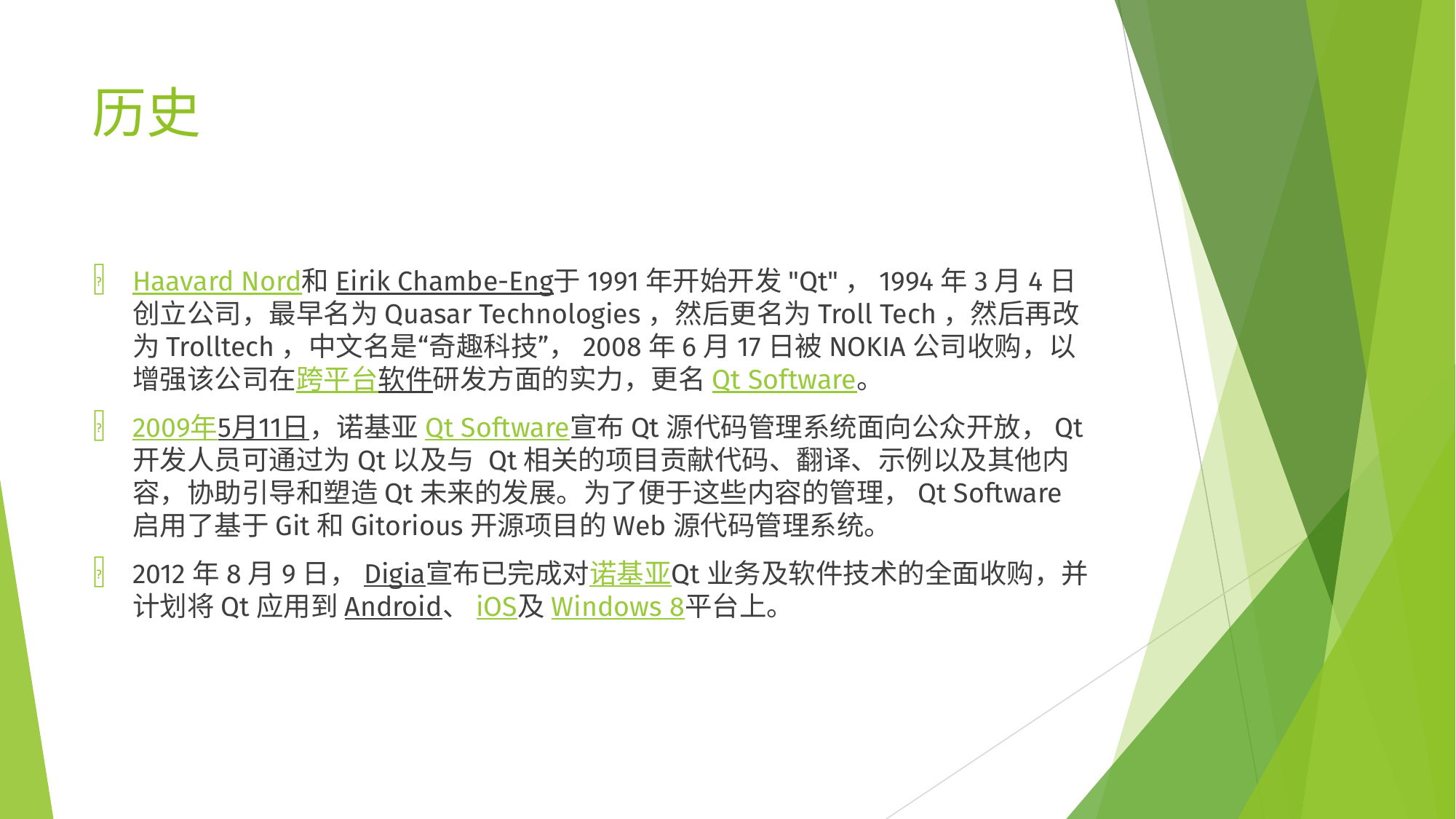

# 历史
Haavard Nord和Eirik Chambe-Eng于1991年开始开发"Qt"，1994年3月4日创立公司，最早名为Quasar Technologies，然后更名为Troll Tech，然后再改为Trolltech，中文名是“奇趣科技”，2008年6月17日被NOKIA公司收购，以增强该公司在跨平台软件研发方面的实力，更名Qt Software。
2009年5月11日，诺基亚Qt Software宣布Qt源代码管理系统面向公众开放，Qt开发人员可通过为Qt以及与 Qt相关的项目贡献代码、翻译、示例以及其他内容，协助引导和塑造Qt未来的发展。为了便于这些内容的管理，Qt Software启用了基于Git和Gitorious开源项目的Web源代码管理系统。
2012年8月9日，Digia宣布已完成对诺基亚Qt业务及软件技术的全面收购，并计划将Qt应用到Android、iOS及Windows 8平台上。